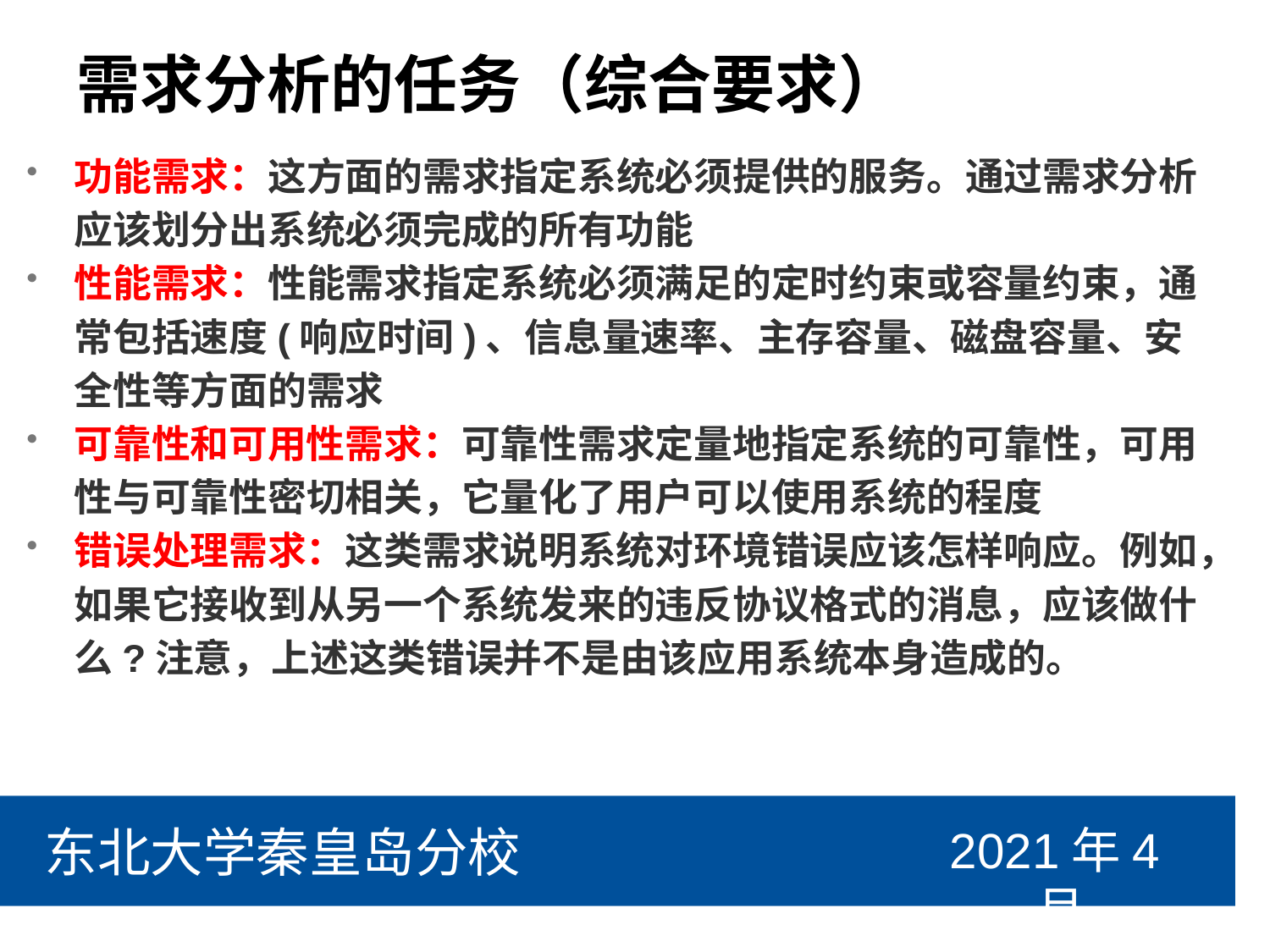

# 需求分析的任务（综合要求）
功能需求：这方面的需求指定系统必须提供的服务。通过需求分析应该划分出系统必须完成的所有功能
性能需求：性能需求指定系统必须满足的定时约束或容量约束，通常包括速度(响应时间)、信息量速率、主存容量、磁盘容量、安全性等方面的需求
可靠性和可用性需求：可靠性需求定量地指定系统的可靠性，可用性与可靠性密切相关，它量化了用户可以使用系统的程度
错误处理需求：这类需求说明系统对环境错误应该怎样响应。例如，如果它接收到从另一个系统发来的违反协议格式的消息，应该做什么?注意，上述这类错误并不是由该应用系统本身造成的。